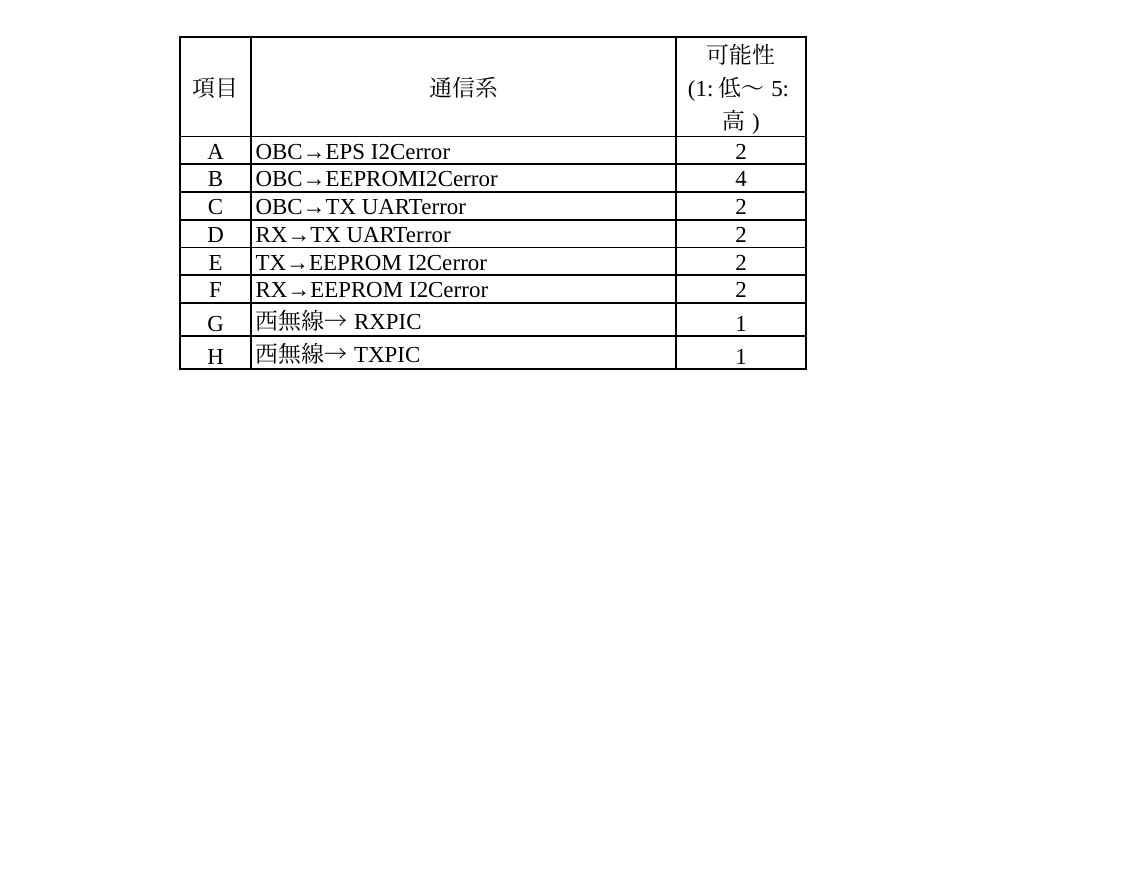

| 項目 | 通信系 | 可能性 (1:低～5:高) |
| --- | --- | --- |
| A | OBC→EPS I2Cerror | 2 |
| B | OBC→EEPROMI2Cerror | 4 |
| C | OBC→TX UARTerror | 2 |
| D | RX→TX UARTerror | 2 |
| E | TX→EEPROM I2Cerror | 2 |
| F | RX→EEPROM I2Cerror | 2 |
| G | 西無線→RXPIC | 1 |
| H | 西無線→TXPIC | 1 |